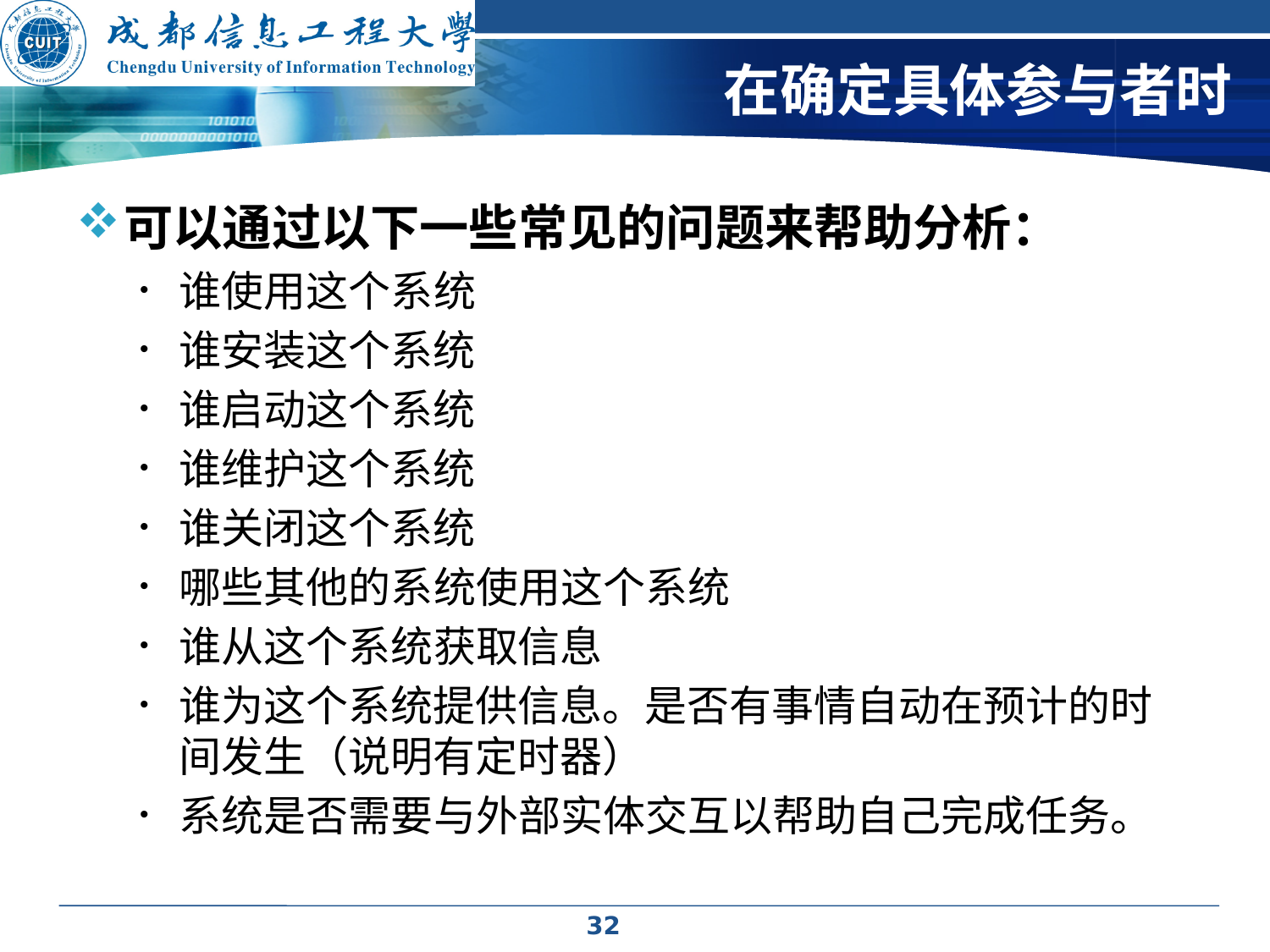

# 在确定具体参与者时
可以通过以下一些常见的问题来帮助分析：
谁使用这个系统
谁安装这个系统
谁启动这个系统
谁维护这个系统
谁关闭这个系统
哪些其他的系统使用这个系统
谁从这个系统获取信息
谁为这个系统提供信息。是否有事情自动在预计的时间发生（说明有定时器）
系统是否需要与外部实体交互以帮助自己完成任务。

32